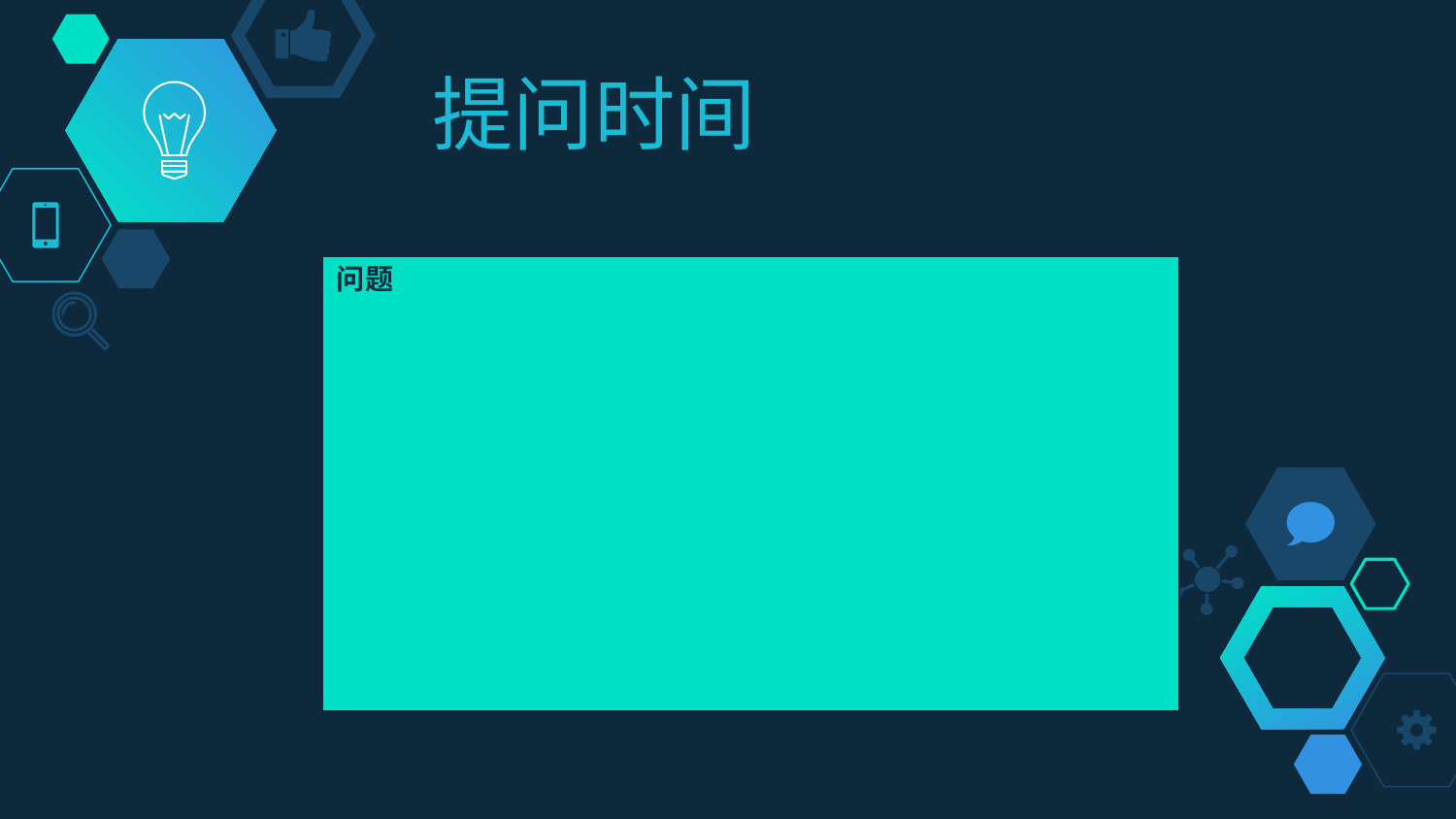

# 提问时间
| 问题 |
| --- |